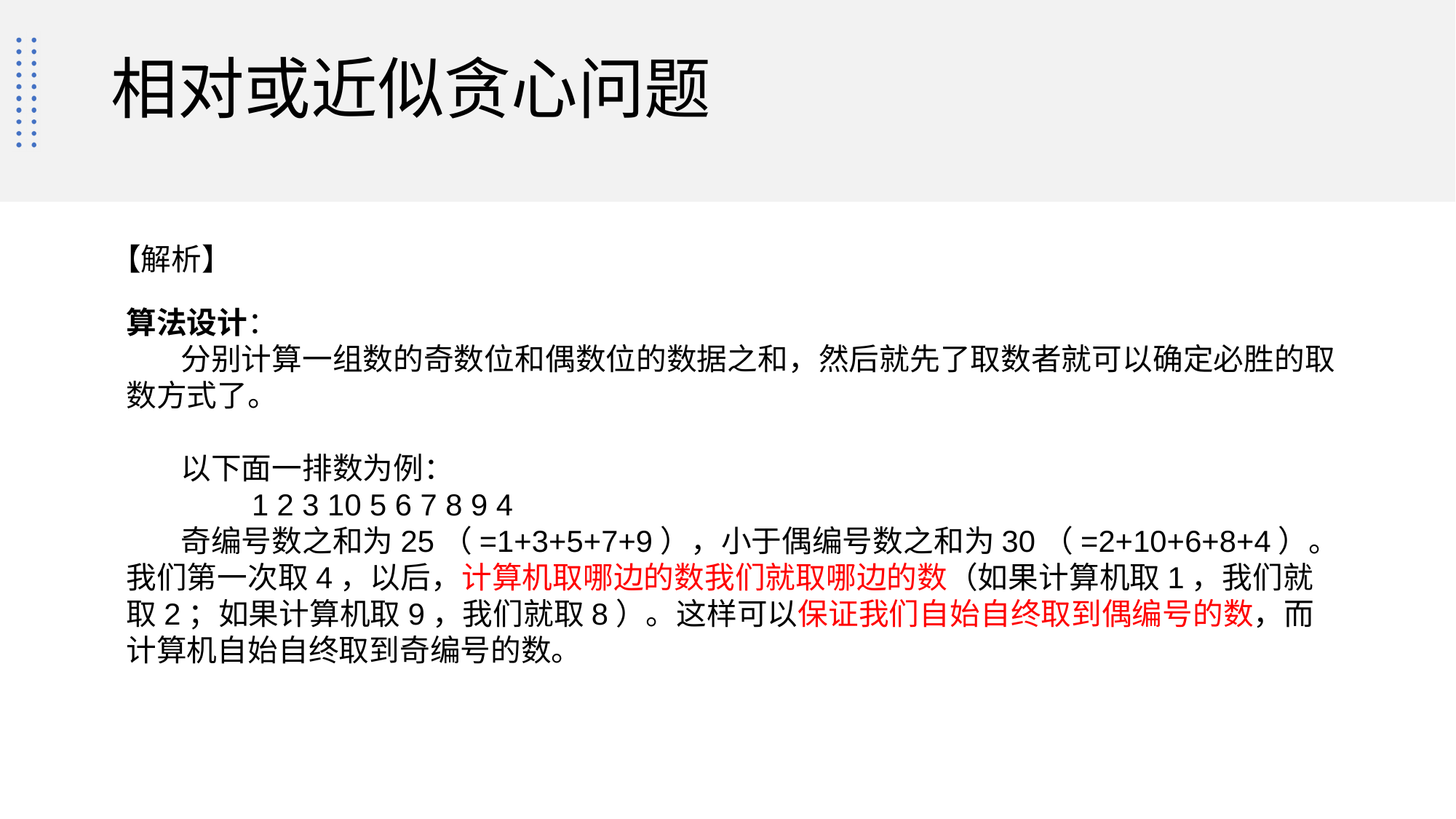

# 相对或近似贪心问题
【解析】
算法设计：
       分别计算一组数的奇数位和偶数位的数据之和，然后就先了取数者就可以确定必胜的取数方式了。

       以下面一排数为例：
               1 2 3 10 5 6 7 8 9 4
       奇编号数之和为25（=1+3+5+7+9），小于偶编号数之和为30（=2+10+6+8+4）。我们第一次取4，以后，计算机取哪边的数我们就取哪边的数（如果计算机取1，我们就取2；如果计算机取9，我们就取8）。这样可以保证我们自始自终取到偶编号的数，而计算机自始自终取到奇编号的数。